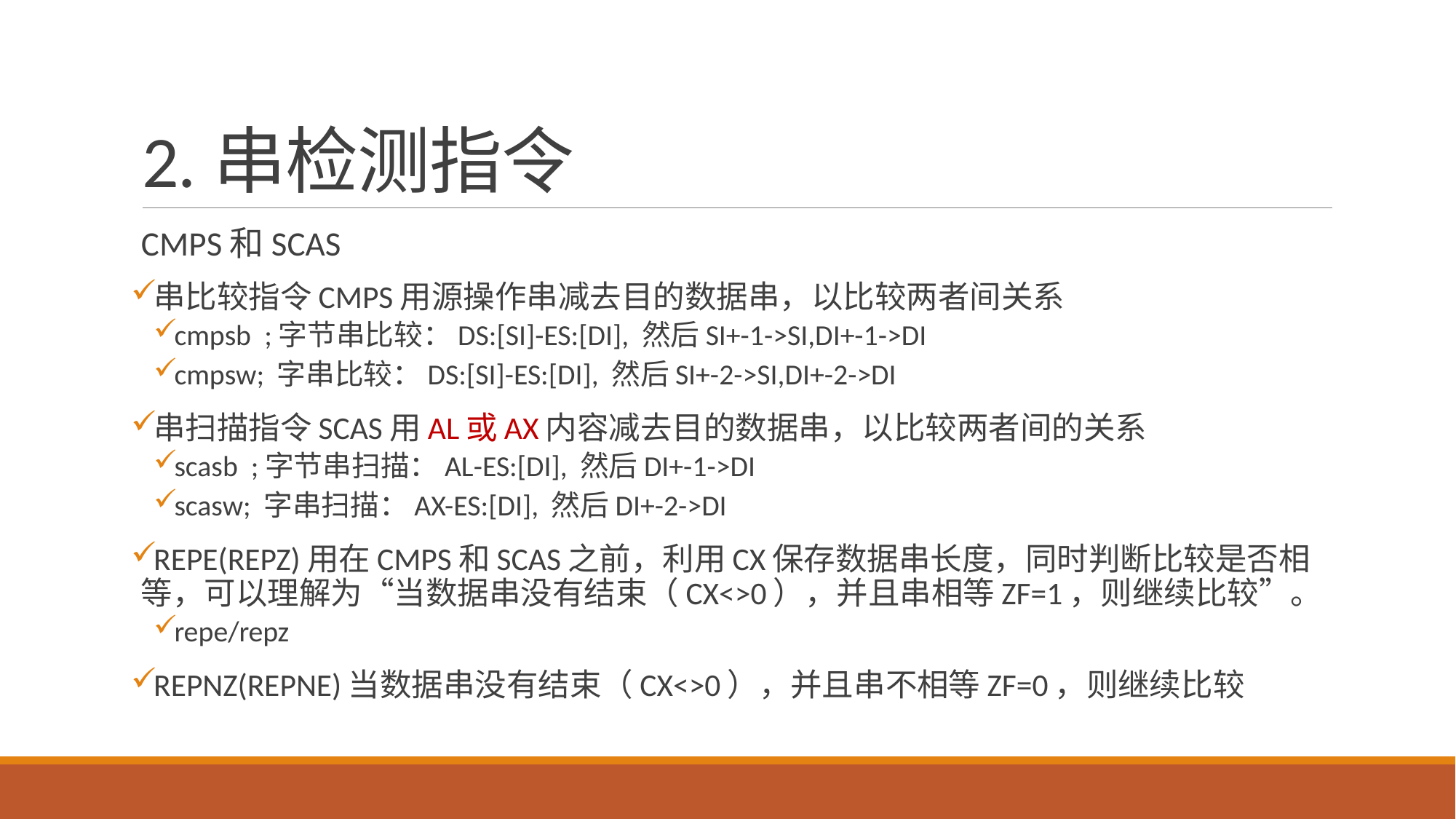

# 2.串检测指令
CMPS和SCAS
串比较指令CMPS用源操作串减去目的数据串，以比较两者间关系
cmpsb  ;字节串比较：DS:[SI]-ES:[DI], 然后SI+-1->SI,DI+-1->DI
cmpsw; 字串比较：DS:[SI]-ES:[DI], 然后SI+-2->SI,DI+-2->DI
串扫描指令SCAS用AL或AX内容减去目的数据串，以比较两者间的关系
scasb  ;字节串扫描：AL-ES:[DI], 然后DI+-1->DI
scasw; 字串扫描：AX-ES:[DI], 然后DI+-2->DI
REPE(REPZ)用在CMPS和SCAS之前，利用CX保存数据串长度，同时判断比较是否相等，可以理解为“当数据串没有结束（CX<>0），并且串相等ZF=1，则继续比较”。
repe/repz
REPNZ(REPNE)当数据串没有结束（CX<>0），并且串不相等ZF=0，则继续比较